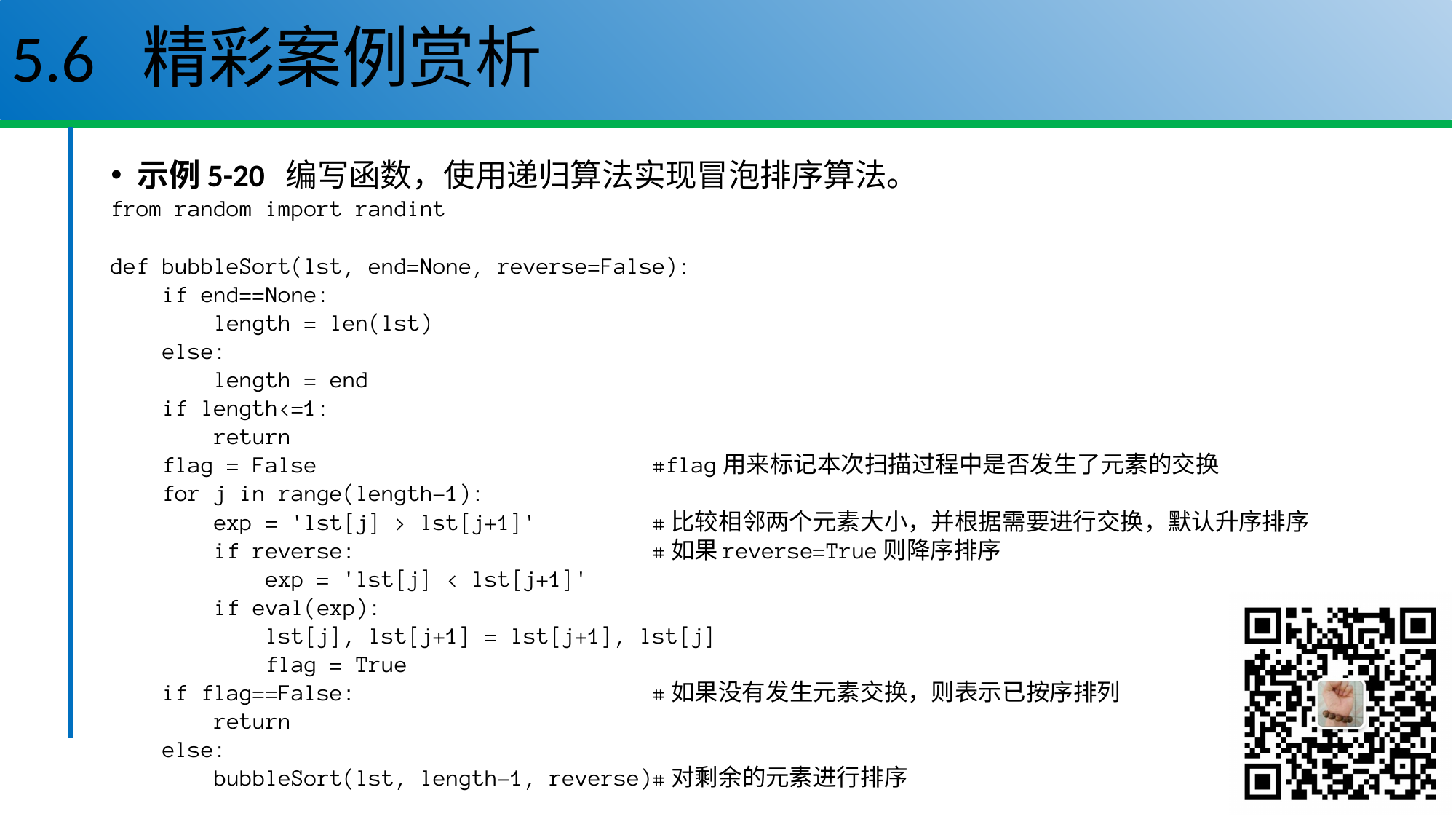

# 5.6  精彩案例赏析
示例5-20  编写函数，使用递归算法实现冒泡排序算法。
from random import randint

def bubbleSort(lst, end=None, reverse=False):
    if end==None:
        length = len(lst)
    else:
        length = end
    if length<=1:
        return
    flag = False                          #flag用来标记本次扫描过程中是否发生了元素的交换
    for j in range(length-1):
        exp = 'lst[j] > lst[j+1]'         #比较相邻两个元素大小，并根据需要进行交换，默认升序排序
        if reverse:                       #如果reverse=True则降序排序
            exp = 'lst[j] < lst[j+1]'
        if eval(exp):
            lst[j], lst[j+1] = lst[j+1], lst[j]
            flag = True
    if flag==False:                       #如果没有发生元素交换，则表示已按序排列
        return
    else:
        bubbleSort(lst, length-1, reverse)#对剩余的元素进行排序
93